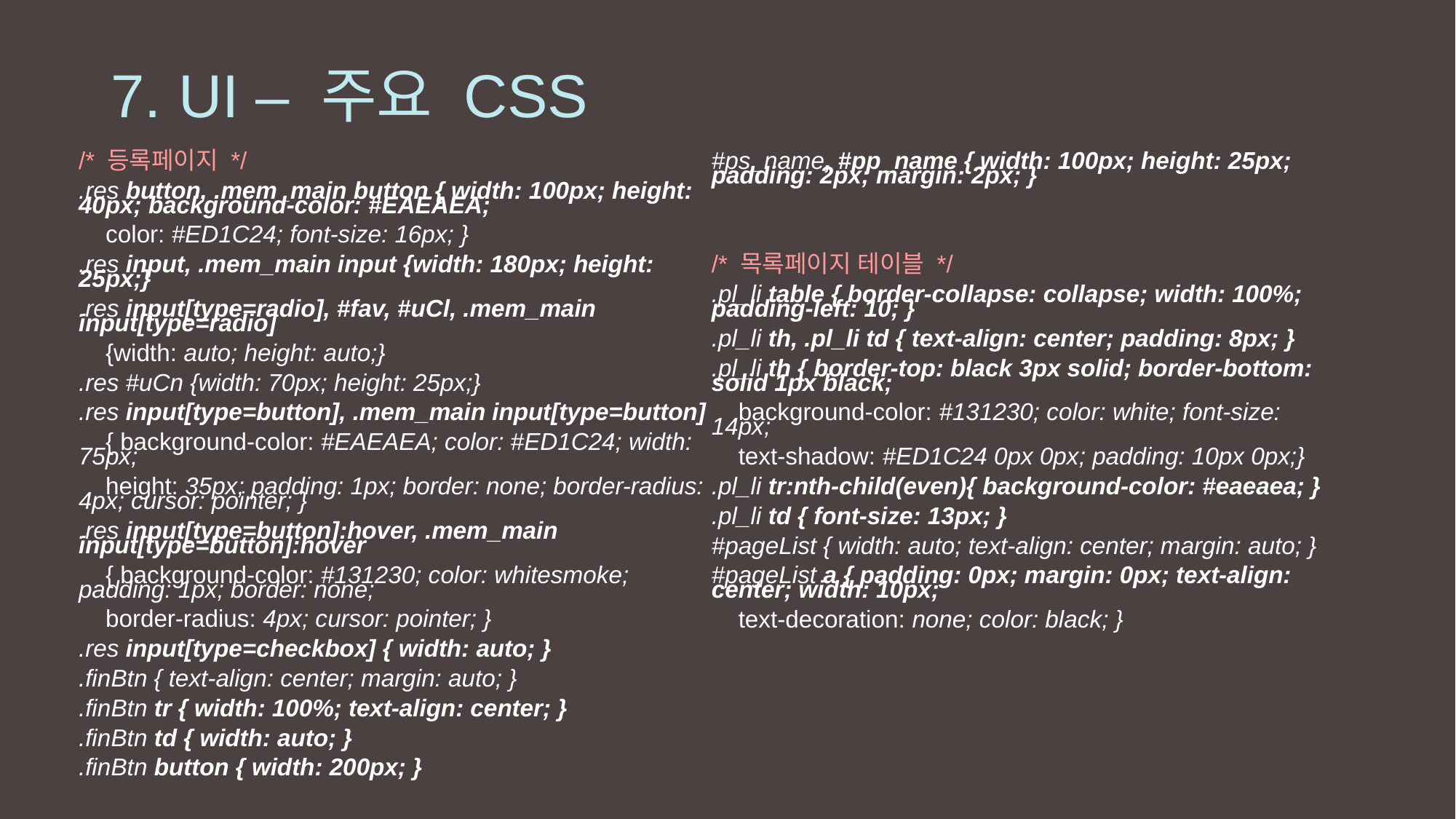

# 7. UI – 주요 CSS
/* 등록페이지 */
.res button, .mem_main button { width: 100px; height: 40px; background-color: #EAEAEA;
    color: #ED1C24; font-size: 16px; }
.res input, .mem_main input {width: 180px; height: 25px;}
.res input[type=radio], #fav, #uCl, .mem_main input[type=radio]
    {width: auto; height: auto;}
.res #uCn {width: 70px; height: 25px;}
.res input[type=button], .mem_main input[type=button]
    { background-color: #EAEAEA; color: #ED1C24; width: 75px;
    height: 35px; padding: 1px; border: none; border-radius: 4px; cursor: pointer; }
.res input[type=button]:hover, .mem_main input[type=button]:hover
    { background-color: #131230; color: whitesmoke; padding: 1px; border: none;
    border-radius: 4px; cursor: pointer; }
.res input[type=checkbox] { width: auto; }
.finBtn { text-align: center; margin: auto; }
.finBtn tr { width: 100%; text-align: center; }
.finBtn td { width: auto; }
.finBtn button { width: 200px; }
#ps_name, #pp_name { width: 100px; height: 25px; padding: 2px; margin: 2px; }

/* 목록페이지 테이블 */
.pl_li table { border-collapse: collapse; width: 100%; padding-left: 10; }
.pl_li th, .pl_li td { text-align: center; padding: 8px; }
.pl_li th { border-top: black 3px solid; border-bottom: solid 1px black;
    background-color: #131230; color: white; font-size: 14px;
    text-shadow: #ED1C24 0px 0px; padding: 10px 0px;}
.pl_li tr:nth-child(even){ background-color: #eaeaea; }
.pl_li td { font-size: 13px; }
#pageList { width: auto; text-align: center; margin: auto; }
#pageList a { padding: 0px; margin: 0px; text-align: center; width: 10px;
    text-decoration: none; color: black; }